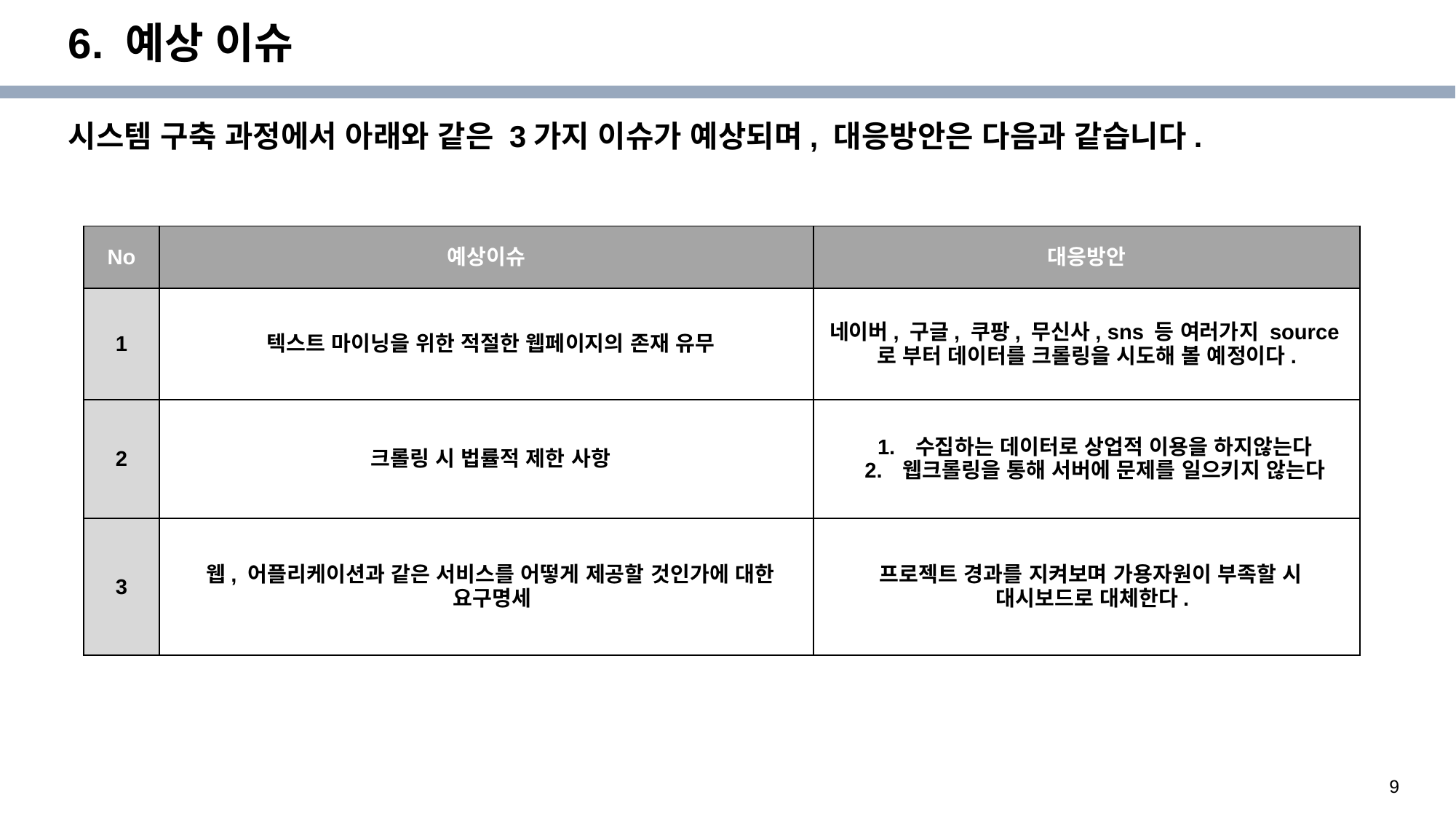

# 6. 예상 이슈
시스템 구축 과정에서 아래와 같은 3가지 이슈가 예상되며, 대응방안은 다음과 같습니다.
| No | 예상이슈 | 대응방안 |
| --- | --- | --- |
| 1 | 텍스트 마이닝을 위한 적절한 웹페이지의 존재 유무 | 네이버, 구글, 쿠팡, 무신사, sns 등 여러가지 source로 부터 데이터를 크롤링을 시도해 볼 예정이다. |
| 2 | 크롤링 시 법률적 제한 사항 | 수집하는 데이터로 상업적 이용을 하지않는다 웹크롤링을 통해 서버에 문제를 일으키지 않는다 |
| 3 | 웹, 어플리케이션과 같은 서비스를 어떻게 제공할 것인가에 대한 요구명세 | 프로젝트 경과를 지켜보며 가용자원이 부족할 시 대시보드로 대체한다. |